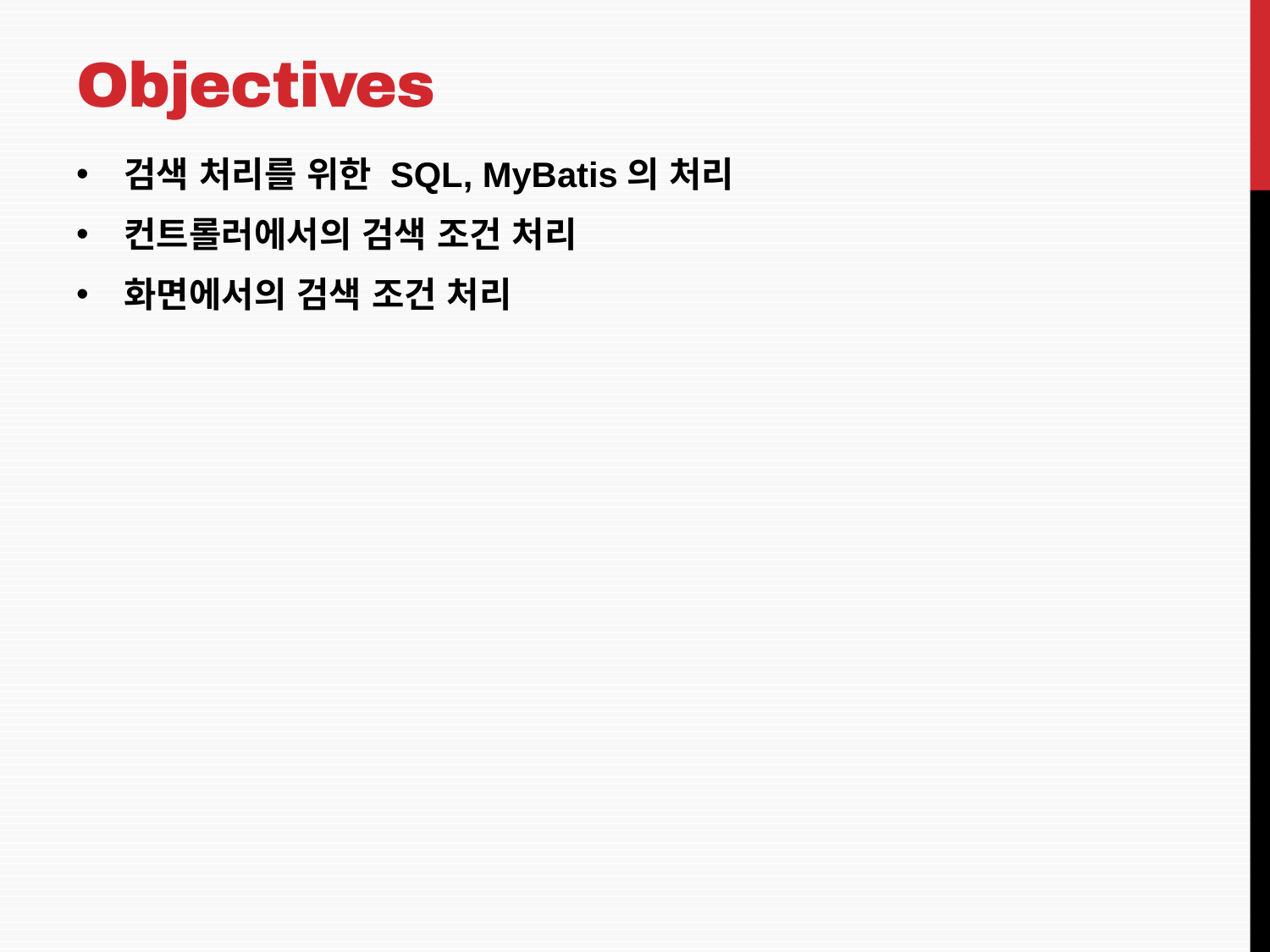

# Objectives
검색 처리를 위한 SQL, MyBatis의 처리
컨트롤러에서의 검색 조건 처리
화면에서의 검색 조건 처리